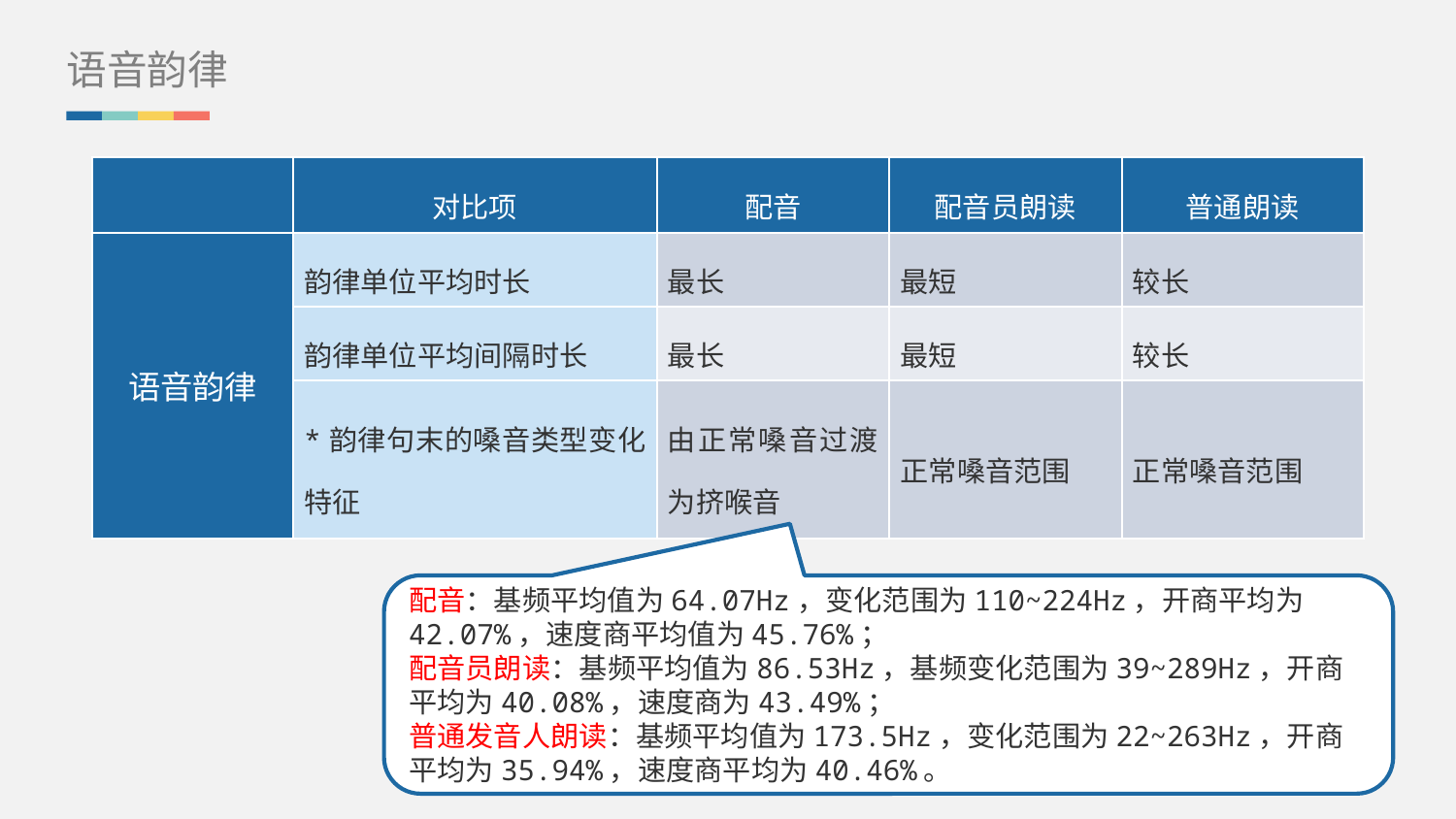

语音韵律

|  | 对比项 | 配音 | 配音员朗读 | 普通朗读 |
| --- | --- | --- | --- | --- |
| 语音韵律 | 韵律单位平均时长 | 最长 | 最短 | 较长 |
|  | 韵律单位平均间隔时长 | 最长 | 最短 | 较长 |
|  | \*韵律句末的嗓音类型变化特征 | 由正常嗓音过渡为挤喉音 | 正常嗓音范围 | 正常嗓音范围 |
配音：基频平均值为64.07Hz，变化范围为110~224Hz，开商平均为42.07%，速度商平均值为45.76%；
配音员朗读：基频平均值为86.53Hz，基频变化范围为39~289Hz，开商平均为40.08%，速度商为43.49%；
普通发音人朗读：基频平均值为173.5Hz，变化范围为22~263Hz，开商平均为35.94%，速度商平均为40.46%。